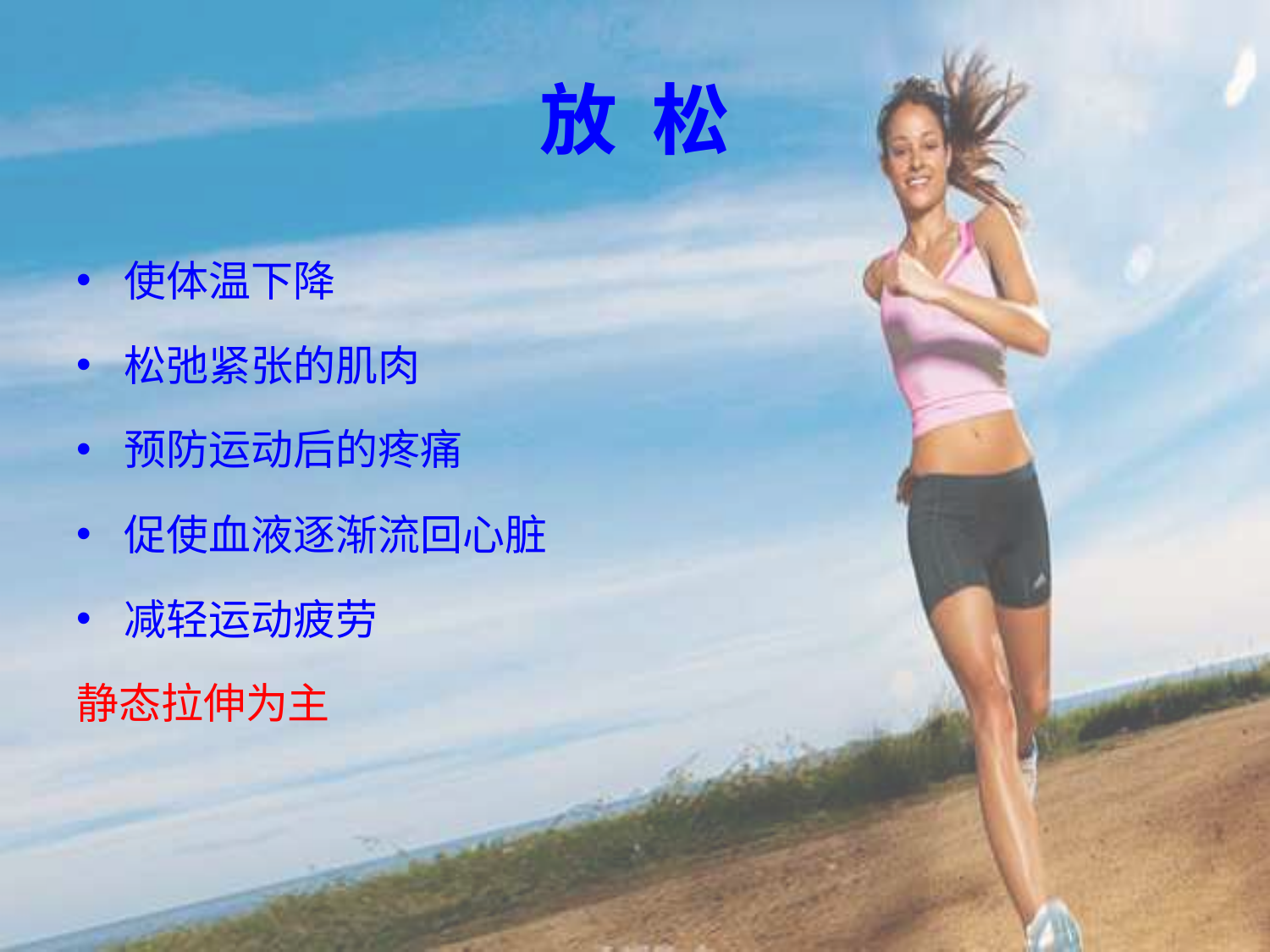

# 放  松
使体温下降
松弛紧张的肌肉
预防运动后的疼痛
促使血液逐渐流回心脏
减轻运动疲劳
静态拉伸为主